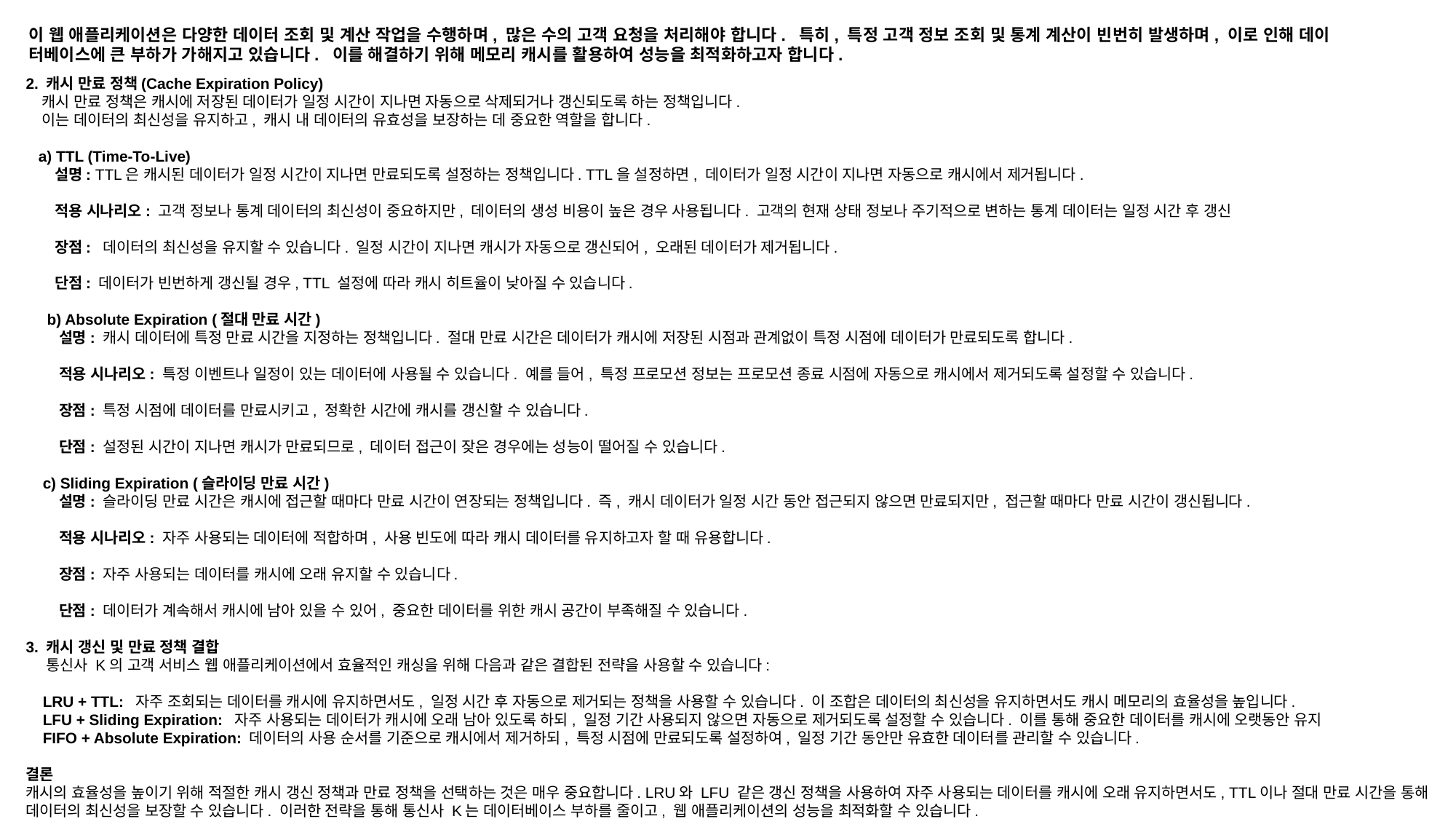

이 웹 애플리케이션은 다양한 데이터 조회 및 계산 작업을 수행하며, 많은 수의 고객 요청을 처리해야 합니다.  특히, 특정 고객 정보 조회 및 통계 계산이 빈번히 발생하며, 이로 인해 데이
터베이스에 큰 부하가 가해지고 있습니다.  이를 해결하기 위해 메모리 캐시를 활용하여 성능을 최적화하고자 합니다.

2. 캐시 만료 정책(Cache Expiration Policy)
   캐시 만료 정책은 캐시에 저장된 데이터가 일정 시간이 지나면 자동으로 삭제되거나 갱신되도록 하는 정책입니다.
   이는 데이터의 최신성을 유지하고, 캐시 내 데이터의 유효성을 보장하는 데 중요한 역할을 합니다.

   a) TTL (Time-To-Live)
      설명: TTL은 캐시된 데이터가 일정 시간이 지나면 만료되도록 설정하는 정책입니다. TTL을 설정하면, 데이터가 일정 시간이 지나면 자동으로 캐시에서 제거됩니다.

      적용 시나리오: 고객 정보나 통계 데이터의 최신성이 중요하지만, 데이터의 생성 비용이 높은 경우 사용됩니다. 고객의 현재 상태 정보나 주기적으로 변하는 통계 데이터는 일정 시간 후 갱신

      장점:  데이터의 최신성을 유지할 수 있습니다. 일정 시간이 지나면 캐시가 자동으로 갱신되어, 오래된 데이터가 제거됩니다.

      단점: 데이터가 빈번하게 갱신될 경우, TTL 설정에 따라 캐시 히트율이 낮아질 수 있습니다.

     b) Absolute Expiration (절대 만료 시간)
       설명: 캐시 데이터에 특정 만료 시간을 지정하는 정책입니다. 절대 만료 시간은 데이터가 캐시에 저장된 시점과 관계없이 특정 시점에 데이터가 만료되도록 합니다.

       적용 시나리오: 특정 이벤트나 일정이 있는 데이터에 사용될 수 있습니다. 예를 들어, 특정 프로모션 정보는 프로모션 종료 시점에 자동으로 캐시에서 제거되도록 설정할 수 있습니다.

       장점: 특정 시점에 데이터를 만료시키고, 정확한 시간에 캐시를 갱신할 수 있습니다.

       단점: 설정된 시간이 지나면 캐시가 만료되므로, 데이터 접근이 잦은 경우에는 성능이 떨어질 수 있습니다.

    c) Sliding Expiration (슬라이딩 만료 시간)
       설명: 슬라이딩 만료 시간은 캐시에 접근할 때마다 만료 시간이 연장되는 정책입니다. 즉, 캐시 데이터가 일정 시간 동안 접근되지 않으면 만료되지만, 접근할 때마다 만료 시간이 갱신됩니다.

       적용 시나리오: 자주 사용되는 데이터에 적합하며, 사용 빈도에 따라 캐시 데이터를 유지하고자 할 때 유용합니다.

       장점: 자주 사용되는 데이터를 캐시에 오래 유지할 수 있습니다.

       단점: 데이터가 계속해서 캐시에 남아 있을 수 있어, 중요한 데이터를 위한 캐시 공간이 부족해질 수 있습니다.

3. 캐시 갱신 및 만료 정책 결합
    통신사 K의 고객 서비스 웹 애플리케이션에서 효율적인 캐싱을 위해 다음과 같은 결합된 전략을 사용할 수 있습니다:

    LRU + TTL:  자주 조회되는 데이터를 캐시에 유지하면서도, 일정 시간 후 자동으로 제거되는 정책을 사용할 수 있습니다. 이 조합은 데이터의 최신성을 유지하면서도 캐시 메모리의 효율성을 높입니다.
    LFU + Sliding Expiration:  자주 사용되는 데이터가 캐시에 오래 남아 있도록 하되, 일정 기간 사용되지 않으면 자동으로 제거되도록 설정할 수 있습니다. 이를 통해 중요한 데이터를 캐시에 오랫동안 유지
    FIFO + Absolute Expiration: 데이터의 사용 순서를 기준으로 캐시에서 제거하되, 특정 시점에 만료되도록 설정하여, 일정 기간 동안만 유효한 데이터를 관리할 수 있습니다.

결론
캐시의 효율성을 높이기 위해 적절한 캐시 갱신 정책과 만료 정책을 선택하는 것은 매우 중요합니다. LRU와 LFU 같은 갱신 정책을 사용하여 자주 사용되는 데이터를 캐시에 오래 유지하면서도, TTL이나 절대 만료 시간을 통해 데이터의 최신성을 보장할 수 있습니다. 이러한 전략을 통해 통신사 K는 데이터베이스 부하를 줄이고, 웹 애플리케이션의 성능을 최적화할 수 있습니다.